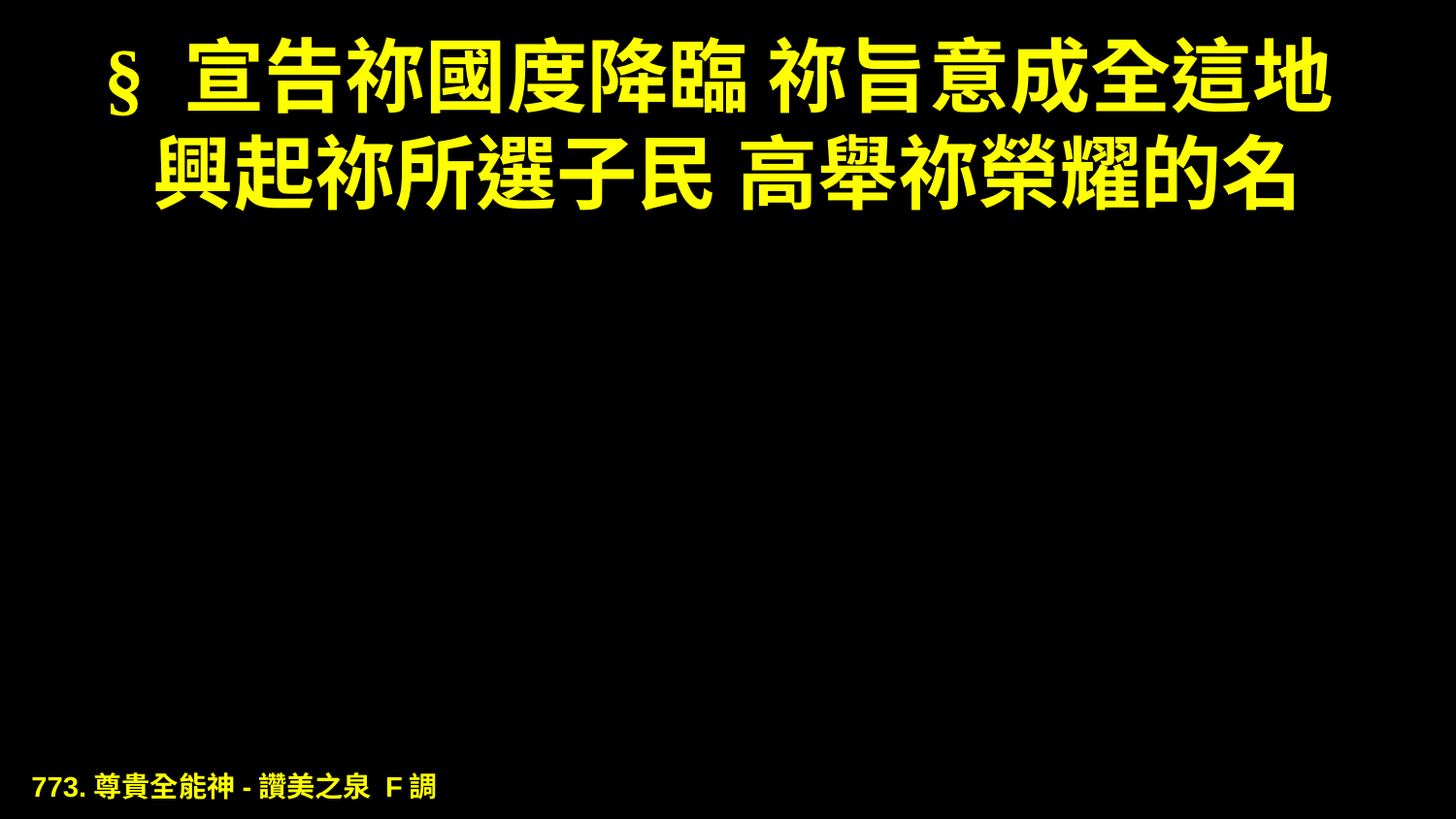

# § 宣告祢國度降臨 祢旨意成全這地 興起祢所選子民 高舉祢榮耀的名
773.尊貴全能神-讚美之泉 F調